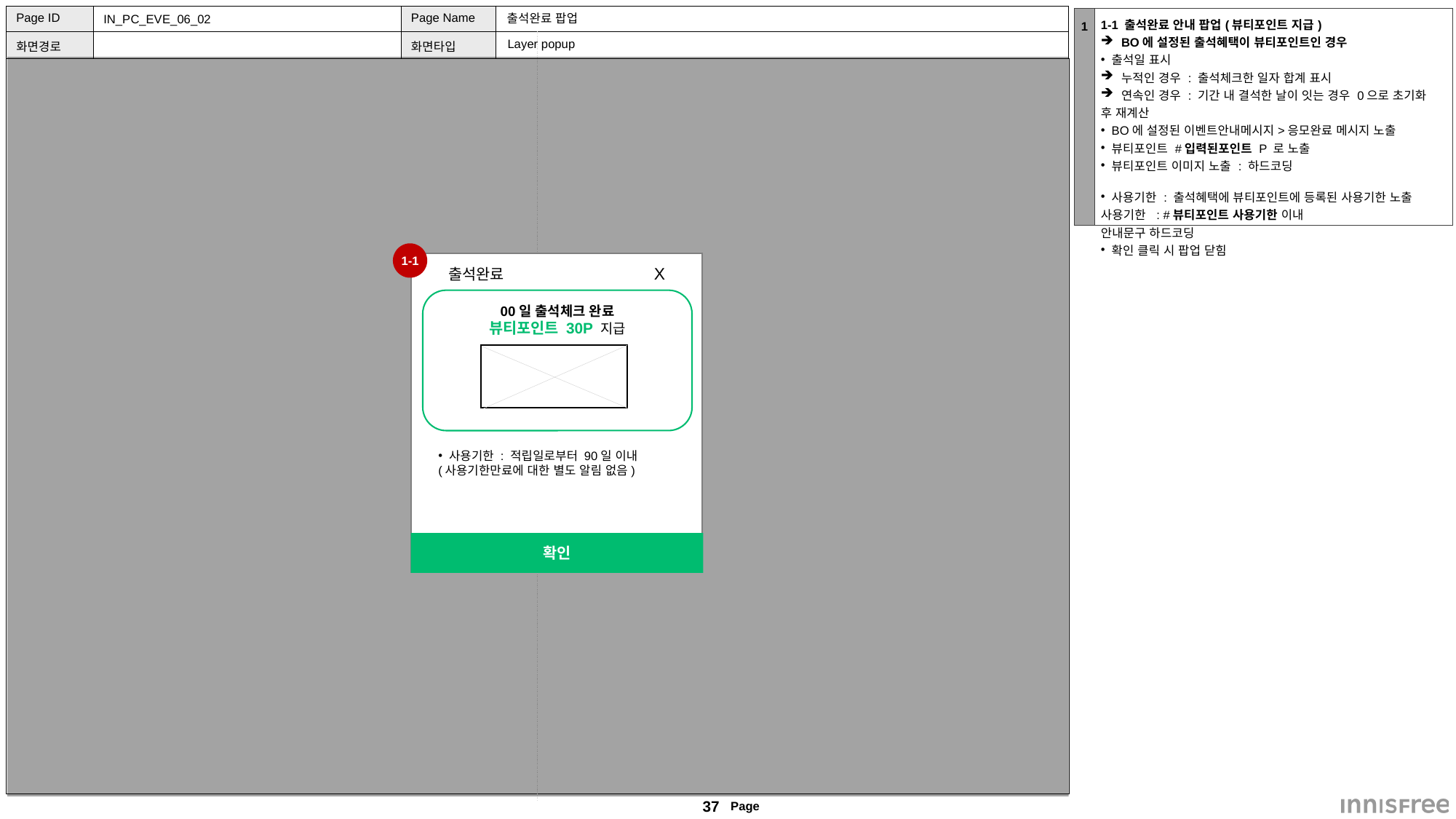

# 출석완료 팝업
IN_PC_EVE_06_02
| 1 | 1-1 출석완료 안내 팝업(뷰티포인트 지급) BO에 설정된 출석혜택이 뷰티포인트인 경우 출석일 표시 누적인 경우 : 출석체크한 일자 합계 표시 연속인 경우 : 기간 내 결석한 날이 잇는 경우 0으로 초기화 후 재계산 BO에 설정된 이벤트안내메시지>응모완료 메시지 노출 뷰티포인트 #입력된포인트 P 로 노출 뷰티포인트 이미지 노출 : 하드코딩 사용기한 : 출석혜택에 뷰티포인트에 등록된 사용기한 노출 사용기한 : #뷰티포인트 사용기한 이내 안내문구 하드코딩 확인 클릭 시 팝업 닫힘 |
| --- | --- |
Layer popup

1-1

출석완료                                   X
00일 출석체크 완료
뷰티포인트 30P 지급

사용기한 : 적립일로부터 90일 이내
(사용기한만료에 대한 별도 알림 없음)
확인